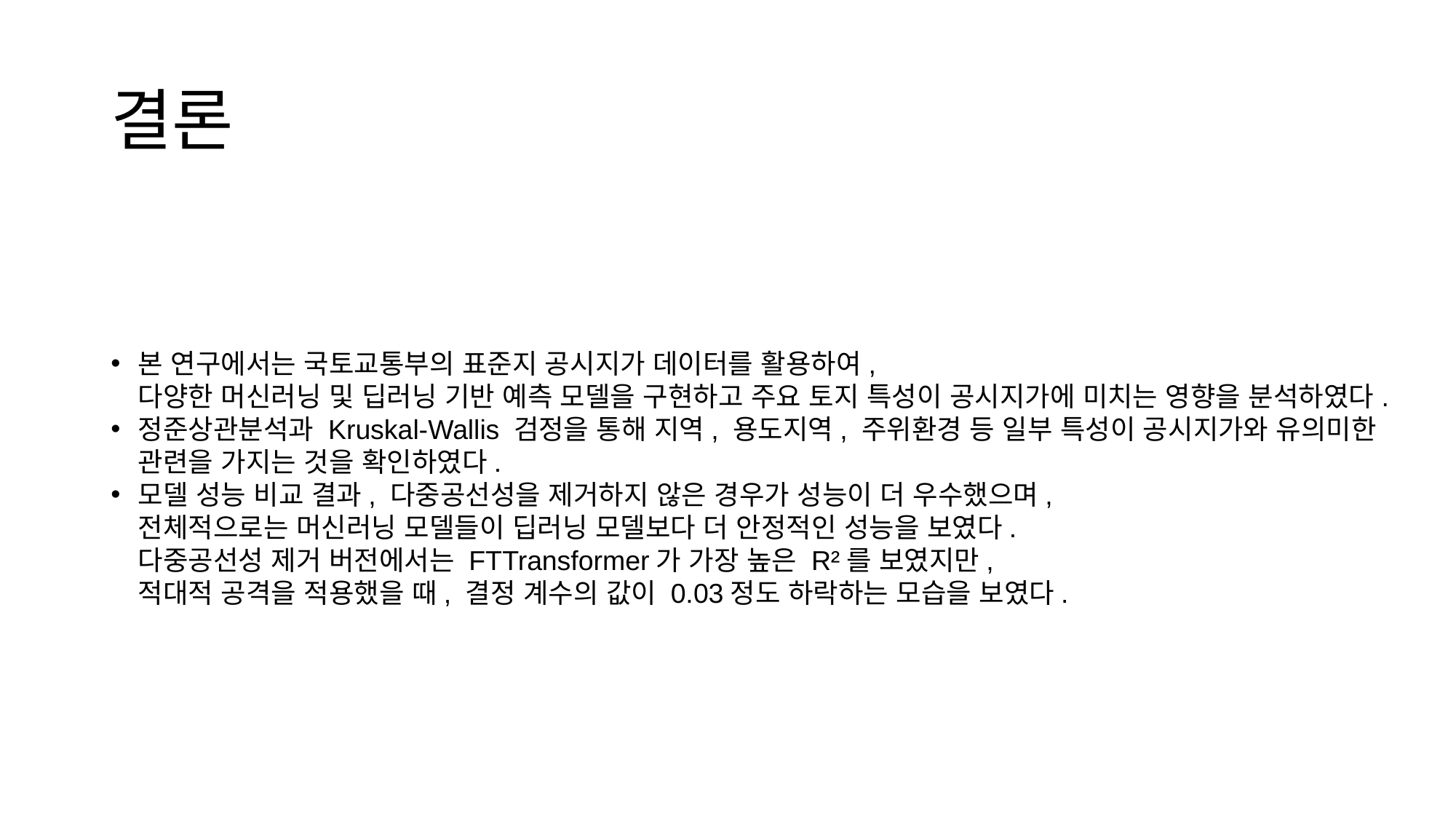

# 결론
본 연구에서는 국토교통부의 표준지 공시지가 데이터를 활용하여,
다양한 머신러닝 및 딥러닝 기반 예측 모델을 구현하고 주요 토지 특성이 공시지가에 미치는 영향을 분석하였다.
정준상관분석과 Kruskal-Wallis 검정을 통해 지역, 용도지역, 주위환경 등 일부 특성이 공시지가와 유의미한 관련을 가지는 것을 확인하였다.
모델 성능 비교 결과, 다중공선성을 제거하지 않은 경우가 성능이 더 우수했으며,
전체적으로는 머신러닝 모델들이 딥러닝 모델보다 더 안정적인 성능을 보였다.
다중공선성 제거 버전에서는 FTTransformer가 가장 높은 R²를 보였지만,
적대적 공격을 적용했을 때, 결정 계수의 값이 0.03정도 하락하는 모습을 보였다.